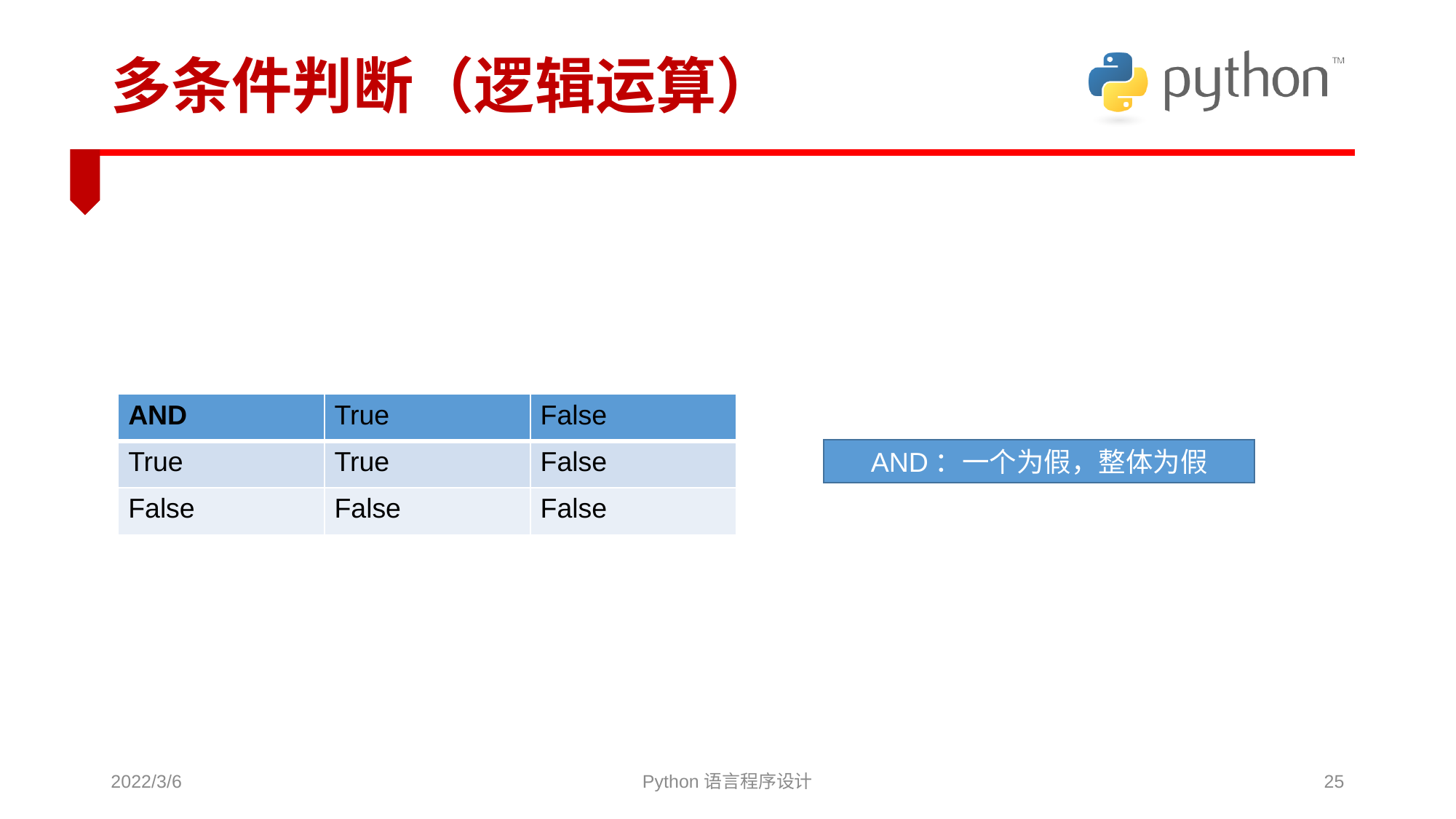

# 多条件判断（逻辑运算）
| AND | True | False |
| --- | --- | --- |
| True | True | False |
| False | False | False |
AND：一个为假，整体为假
2022/3/6
Python语言程序设计
25